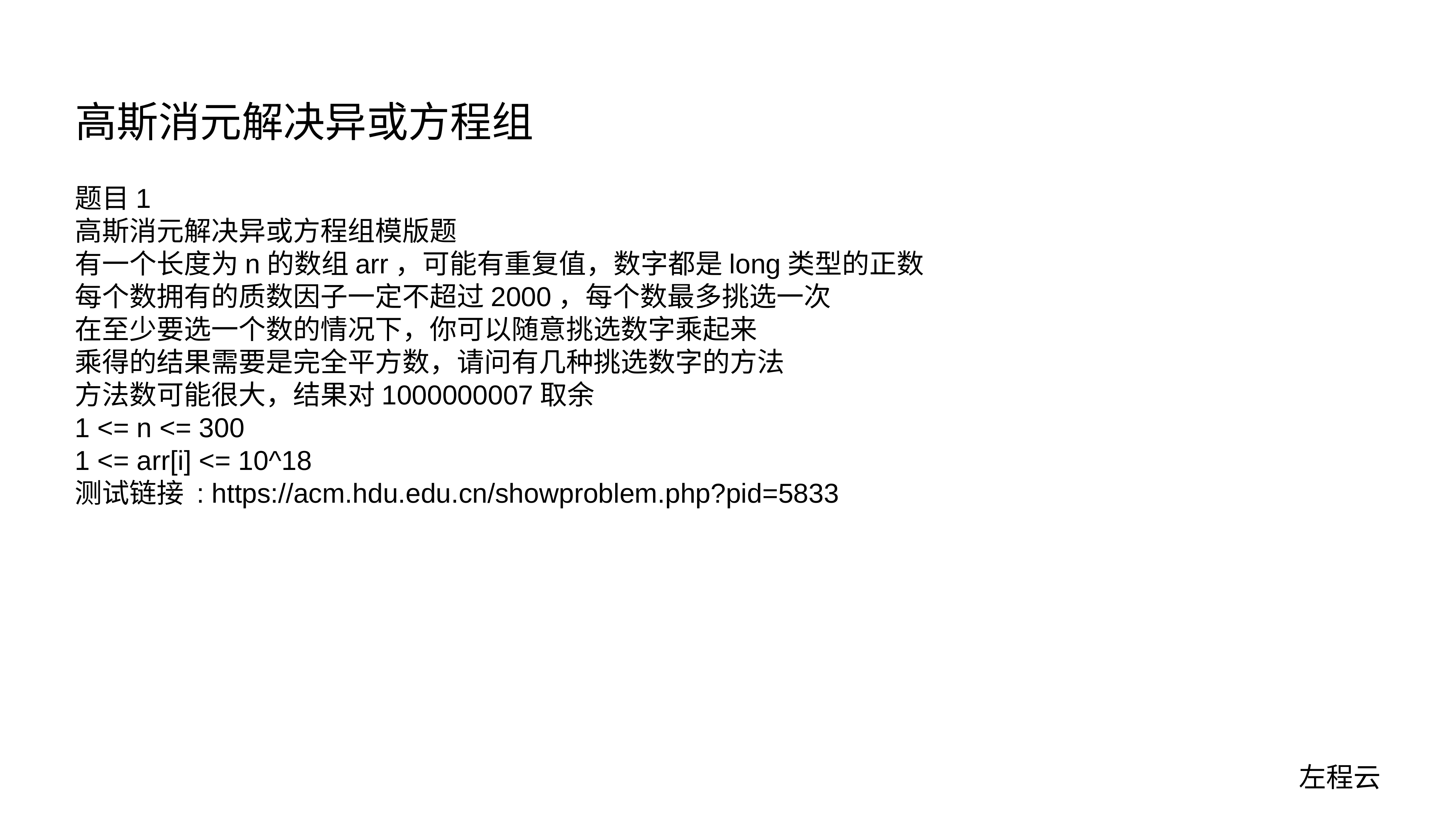

# 高斯消元解决异或方程组
题目1
高斯消元解决异或方程组模版题
有一个长度为n的数组arr，可能有重复值，数字都是long类型的正数
每个数拥有的质数因子一定不超过2000，每个数最多挑选一次
在至少要选一个数的情况下，你可以随意挑选数字乘起来
乘得的结果需要是完全平方数，请问有几种挑选数字的方法
方法数可能很大，结果对1000000007取余
1 <= n <= 300
1 <= arr[i] <= 10^18
测试链接 : https://acm.hdu.edu.cn/showproblem.php?pid=5833
左程云